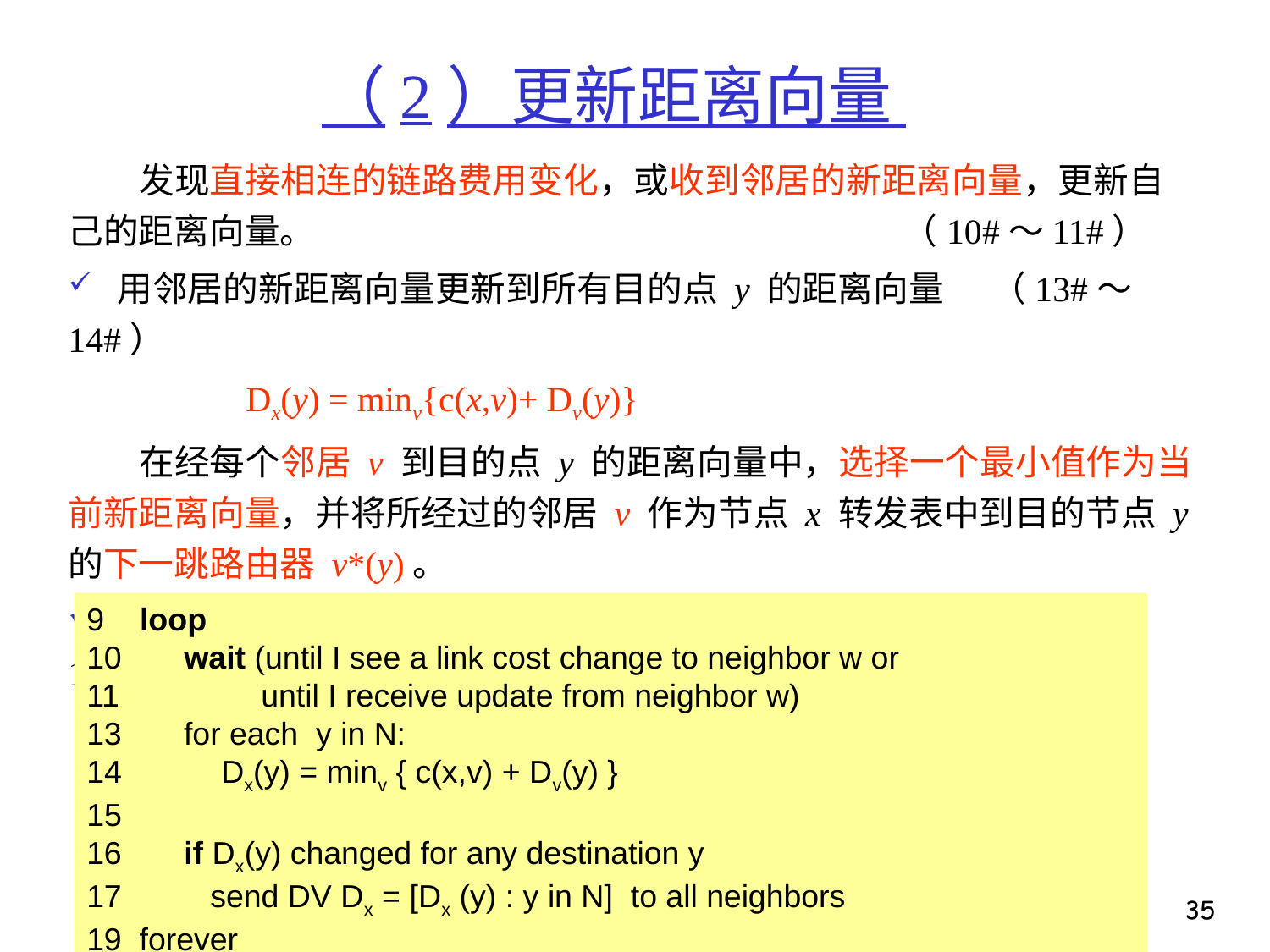

# （2）更新距离向量
        发现直接相连的链路费用变化，或收到邻居的新距离向量，更新自己的距离向量。                                                                           （10#～11#）
  用邻居的新距离向量更新到所有目的点 y 的距离向量      （13#～14#）
                    Dx(y) = minv{c(x,v)+ Dv(y)}
        在经每个邻居 v 到目的点 y 的距离向量中，选择一个最小值作为当前新距离向量，并将所经过的邻居 v 作为节点 x 转发表中到目的节点 y 的下一跳路由器 v*(y)。
  若距离向量发生改变，向其邻居发送新距离向量。           （16#～17#）
9    loop
10       wait (until I see a link cost change to neighbor w or
11                until I receive update from neighbor w)
13       for each  y in N:
        Dx(y) = minv { c(x,v) + Dv(y) }

16       if Dx(y) changed for any destination y
17          send DV Dx = [Dx (y) : y in N]  to all neighbors
19  forever
35